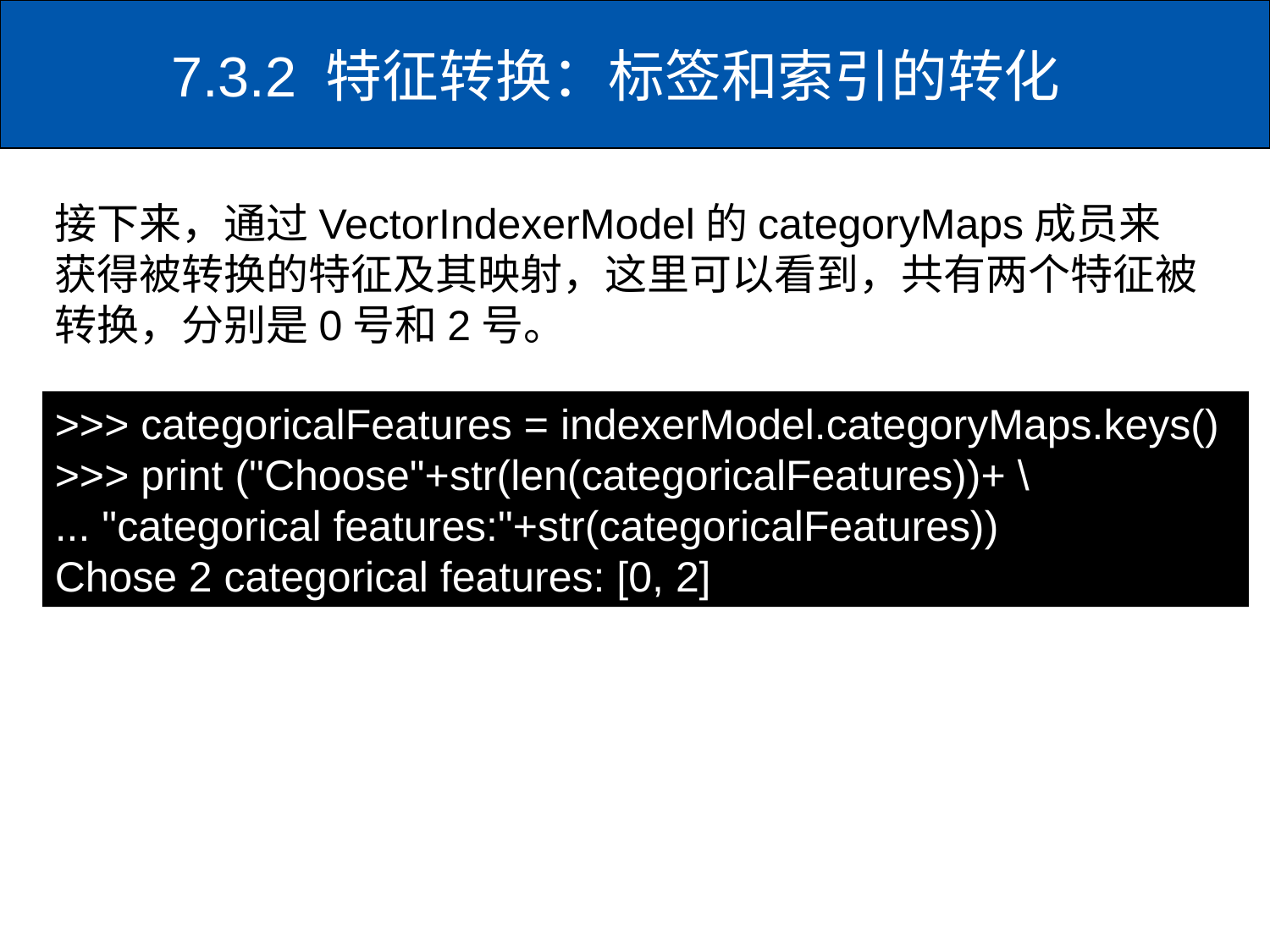

# 7.3.2 特征转换：标签和索引的转化
接下来，通过VectorIndexerModel的categoryMaps成员来获得被转换的特征及其映射，这里可以看到，共有两个特征被转换，分别是0号和2号。
>>> categoricalFeatures = indexerModel.categoryMaps.keys()
>>> print ("Choose"+str(len(categoricalFeatures))+ \
... "categorical features:"+str(categoricalFeatures))
Chose 2 categorical features: [0, 2]